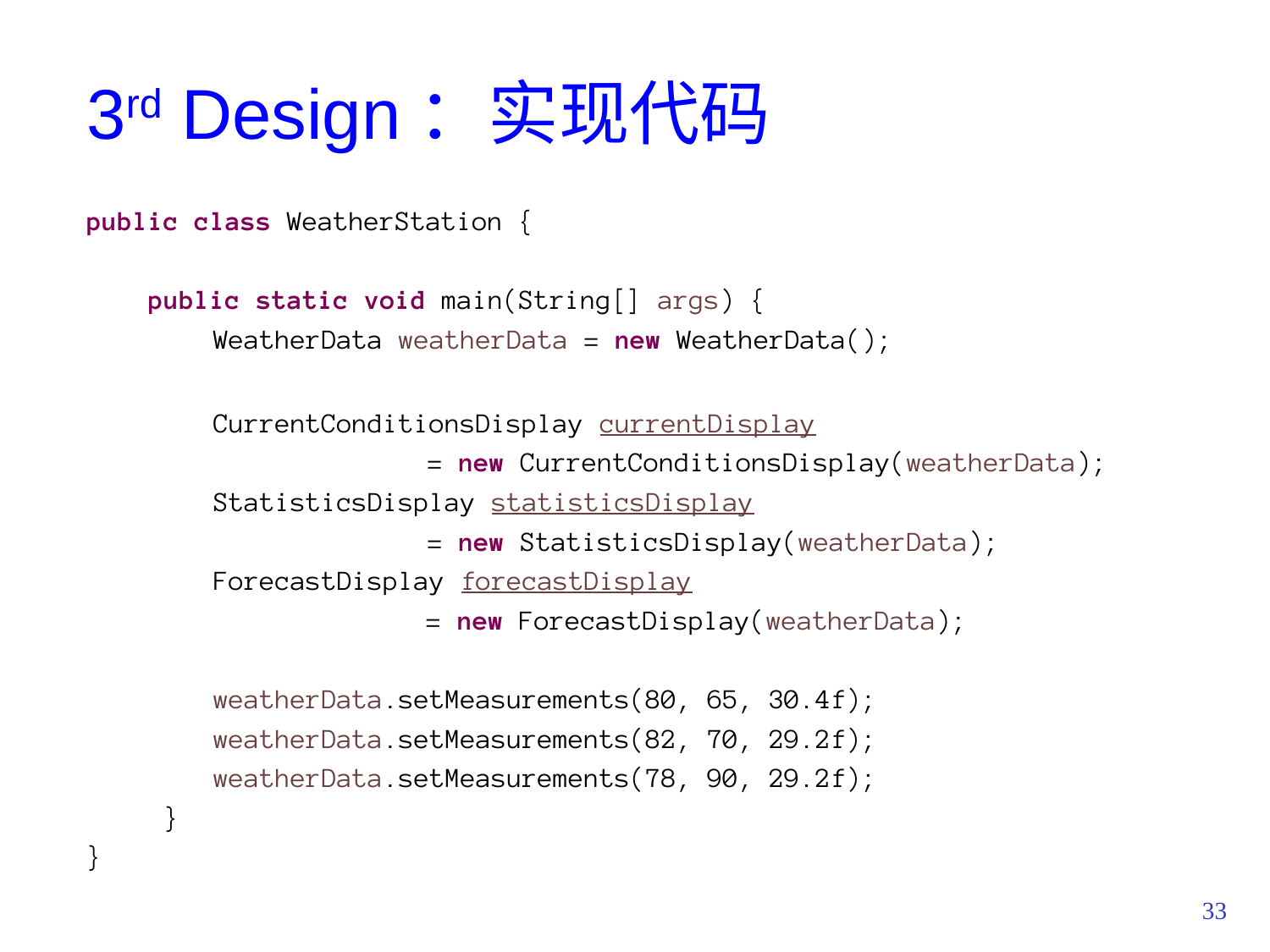

# 3rd Design：实现代码
public class WeatherStation {

    public static void main(String[] args) {
	WeatherData weatherData = new WeatherData();

 	CurrentConditionsDisplay currentDisplay
                   = new CurrentConditionsDisplay(weatherData);
	StatisticsDisplay statisticsDisplay
                   = new StatisticsDisplay(weatherData);
	ForecastDisplay forecastDisplay
                      = new ForecastDisplay(weatherData);

	weatherData.setMeasurements(80, 65, 30.4f);
	weatherData.setMeasurements(82, 70, 29.2f);
	weatherData.setMeasurements(78, 90, 29.2f);
     }
}

33